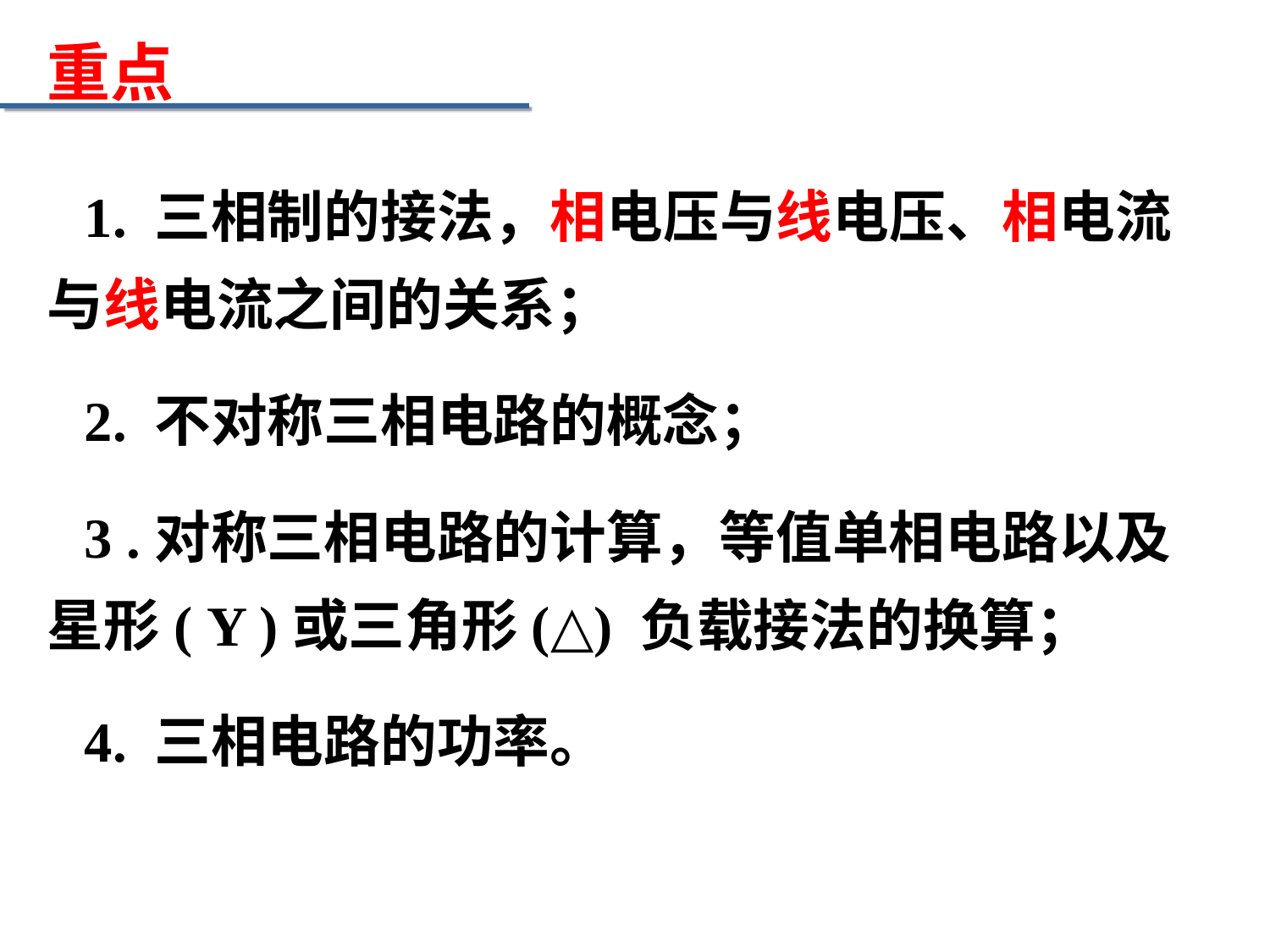

重点
1. 三相制的接法，相电压与线电压、相电流与线电流之间的关系；
2. 不对称三相电路的概念；
3 .对称三相电路的计算，等值单相电路以及星形( Y )或三角形(△) 负载接法的换算；
4. 三相电路的功率。